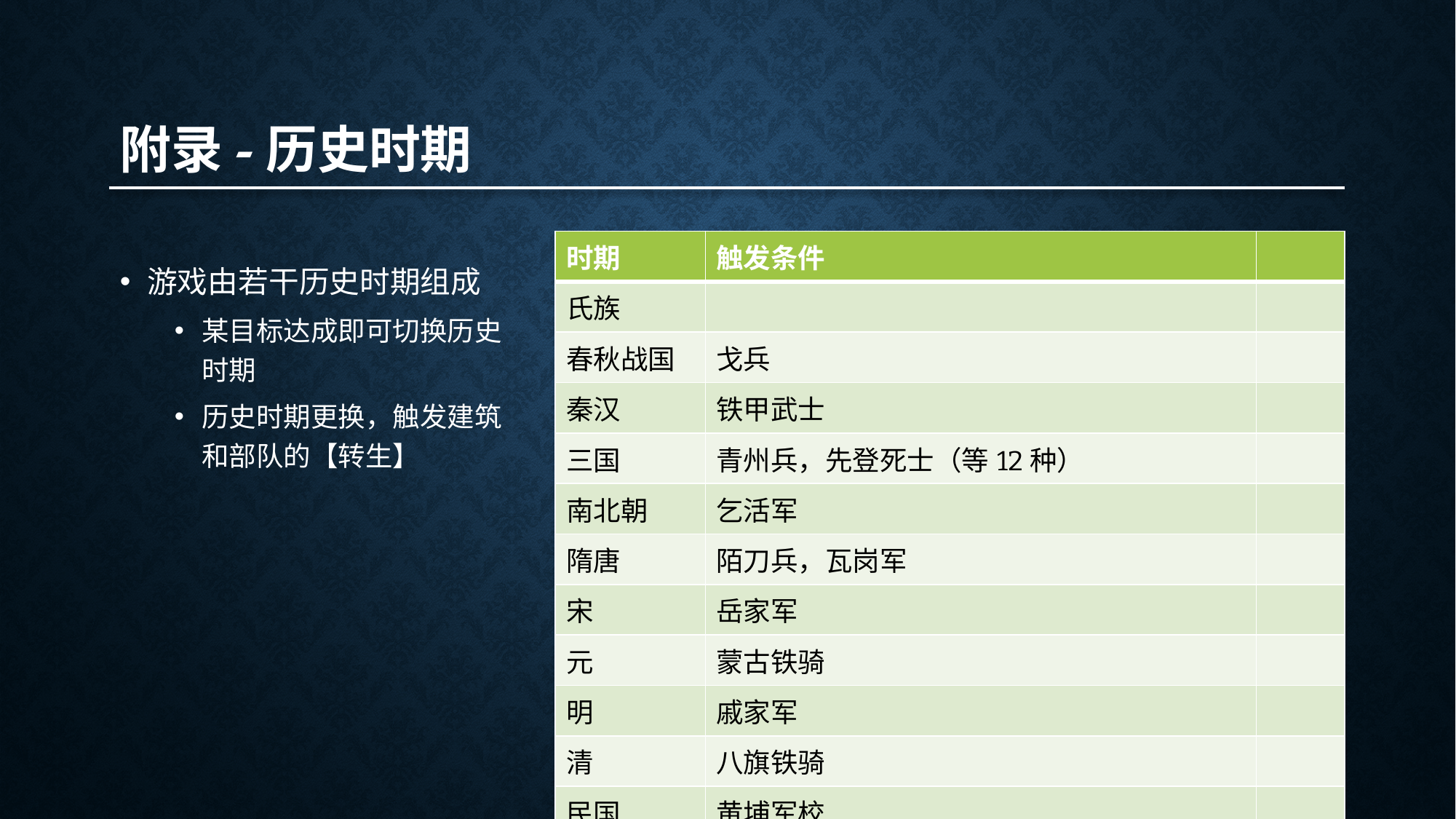

# 附录-历史时期
| 时期 | 触发条件 |  |
| --- | --- | --- |
| 氏族 |  |  |
| 春秋战国 | 戈兵 |  |
| 秦汉 | 铁甲武士 |  |
| 三国 | 青州兵，先登死士（等12种） |  |
| 南北朝 | 乞活军 |  |
| 隋唐 | 陌刀兵，瓦岗军 |  |
| 宋 | 岳家军 |  |
| 元 | 蒙古铁骑 |  |
| 明 | 戚家军 |  |
| 清 | 八旗铁骑 |  |
| 民国 | 黄埔军校 |  |
游戏由若干历史时期组成
某目标达成即可切换历史时期
历史时期更换，触发建筑和部队的【转生】